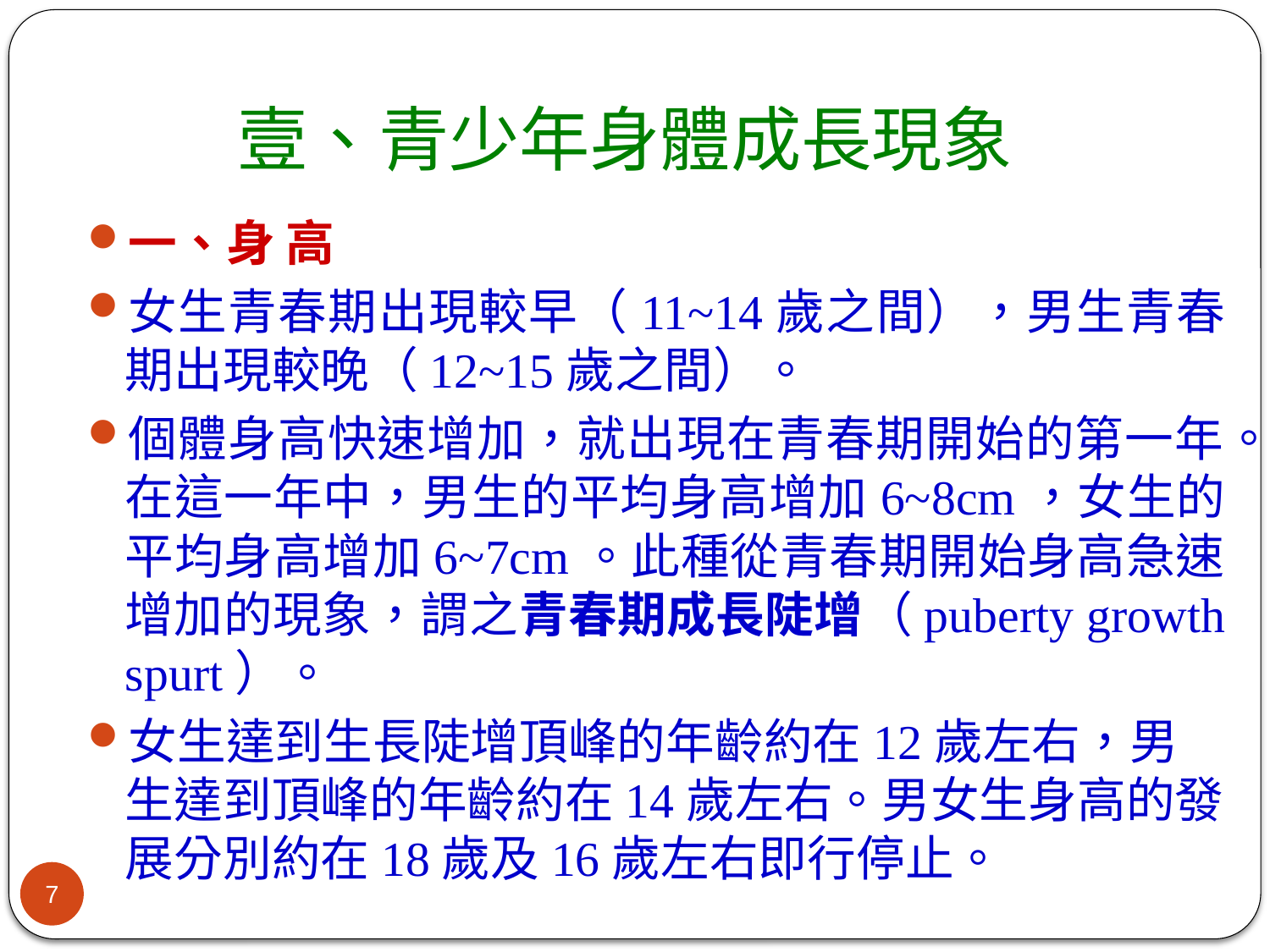

# 壹、青少年身體成長現象
一、身 高
女生青春期出現較早（11~14歲之間），男生青春期出現較晚（12~15歲之間）。
個體身高快速增加，就出現在青春期開始的第一年。在這一年中，男生的平均身高增加6~8cm，女生的平均身高增加6~7cm。此種從青春期開始身高急速增加的現象，謂之青春期成長陡增（puberty growth spurt）。
女生達到生長陡增頂峰的年齡約在12歲左右，男生達到頂峰的年齡約在14歲左右。男女生身高的發展分別約在18歲及16歲左右即行停止。
7